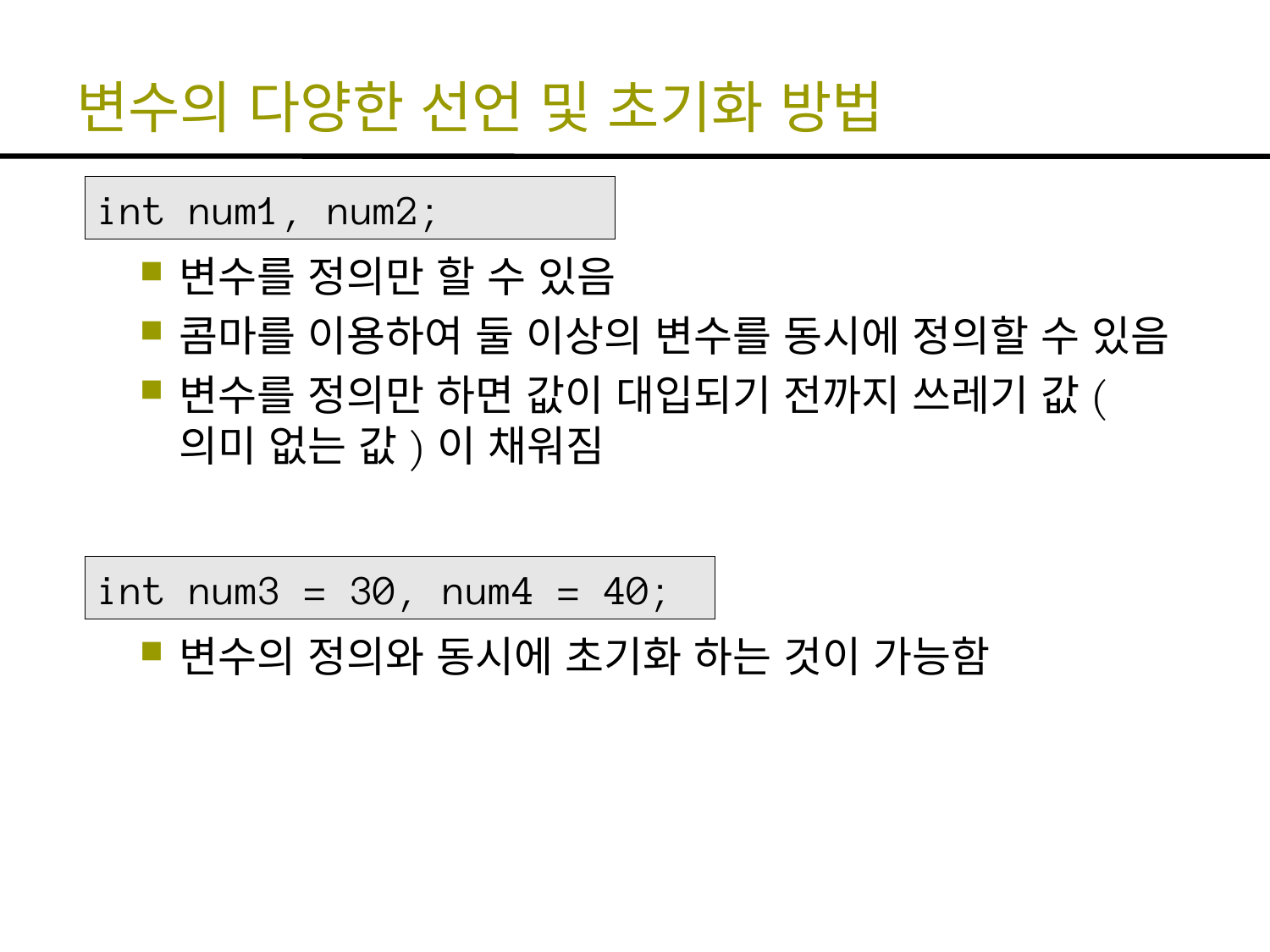

# 변수의 다양한 선언 및 초기화 방법

변수를 정의만 할 수 있음
콤마를 이용하여 둘 이상의 변수를 동시에 정의할 수 있음
변수를 정의만 하면 값이 대입되기 전까지 쓰레기 값(의미 없는 값)이 채워짐

변수의 정의와 동시에 초기화 하는 것이 가능함

int num1, num2;
int num3 = 30, num4 = 40;